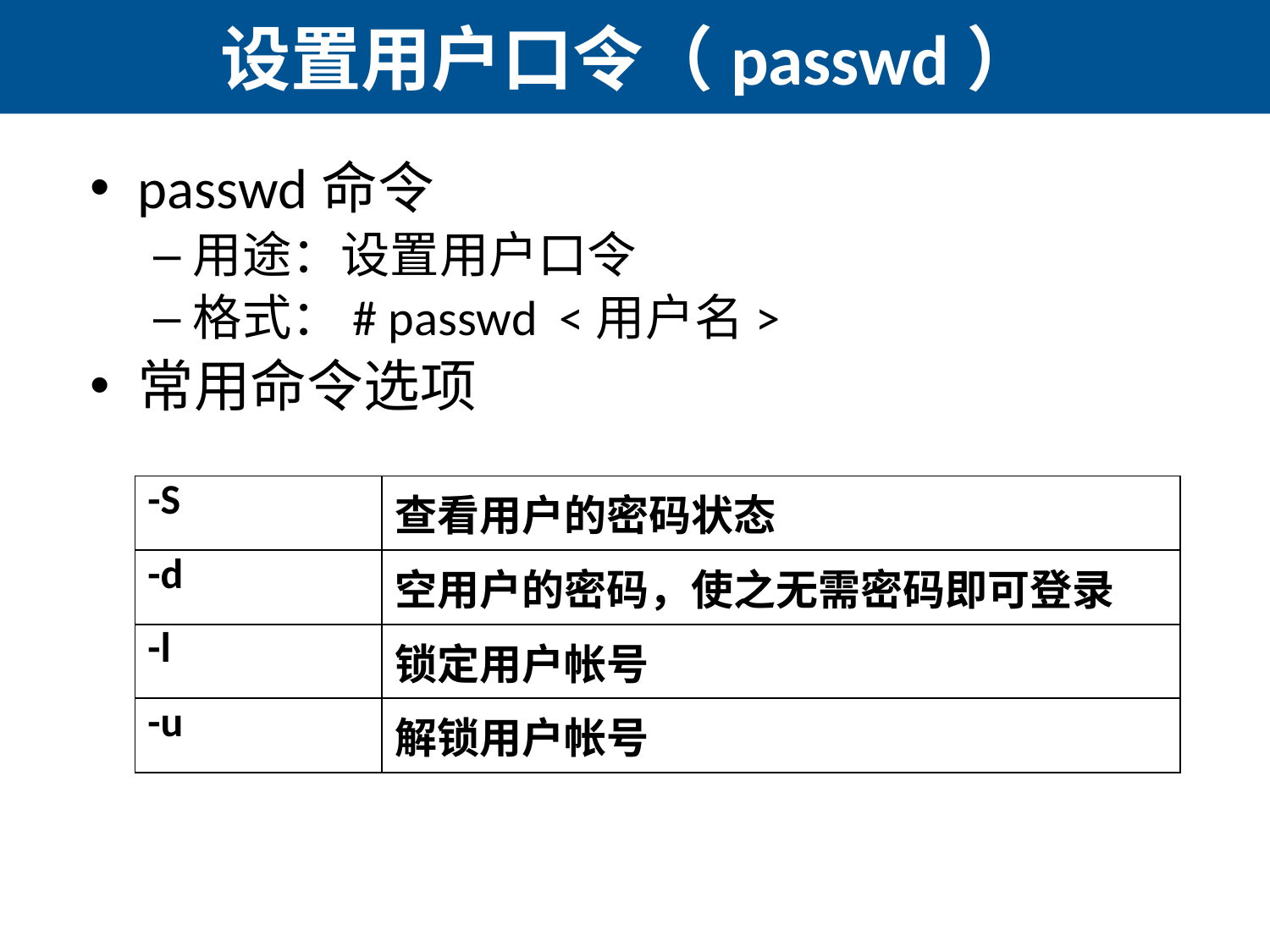

# 设置用户口令（passwd）
passwd命令
用途：设置用户口令
格式：# passwd  <用户名>
常用命令选项

| -S | 查看用户的密码状态 |
| --- | --- |
| -d | 空用户的密码，使之无需密码即可登录 |
| -l | 锁定用户帐号 |
| -u | 解锁用户帐号 |